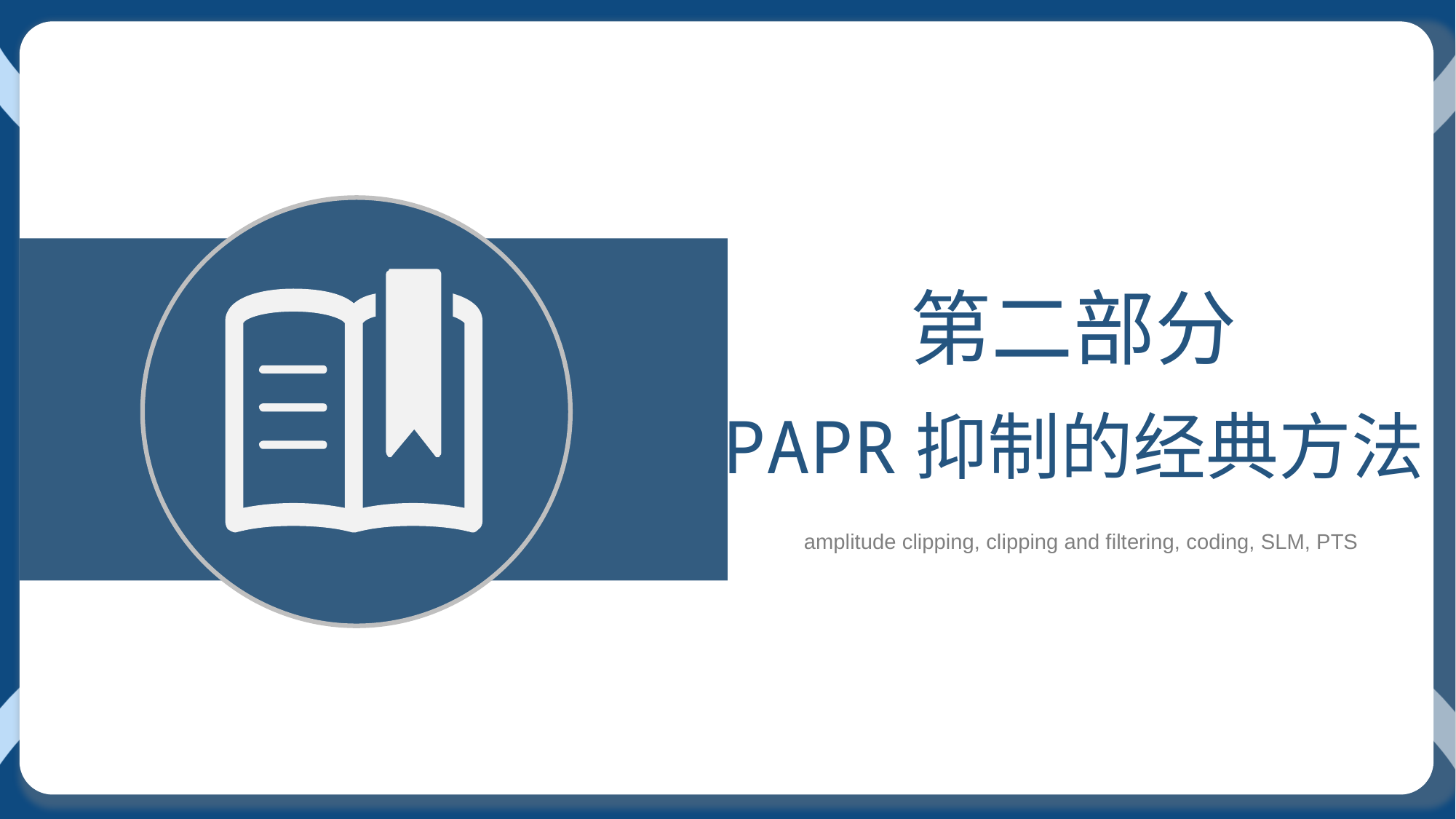

第二部分
PAPR抑制的经典方法
amplitude clipping, clipping and filtering, coding, SLM, PTS